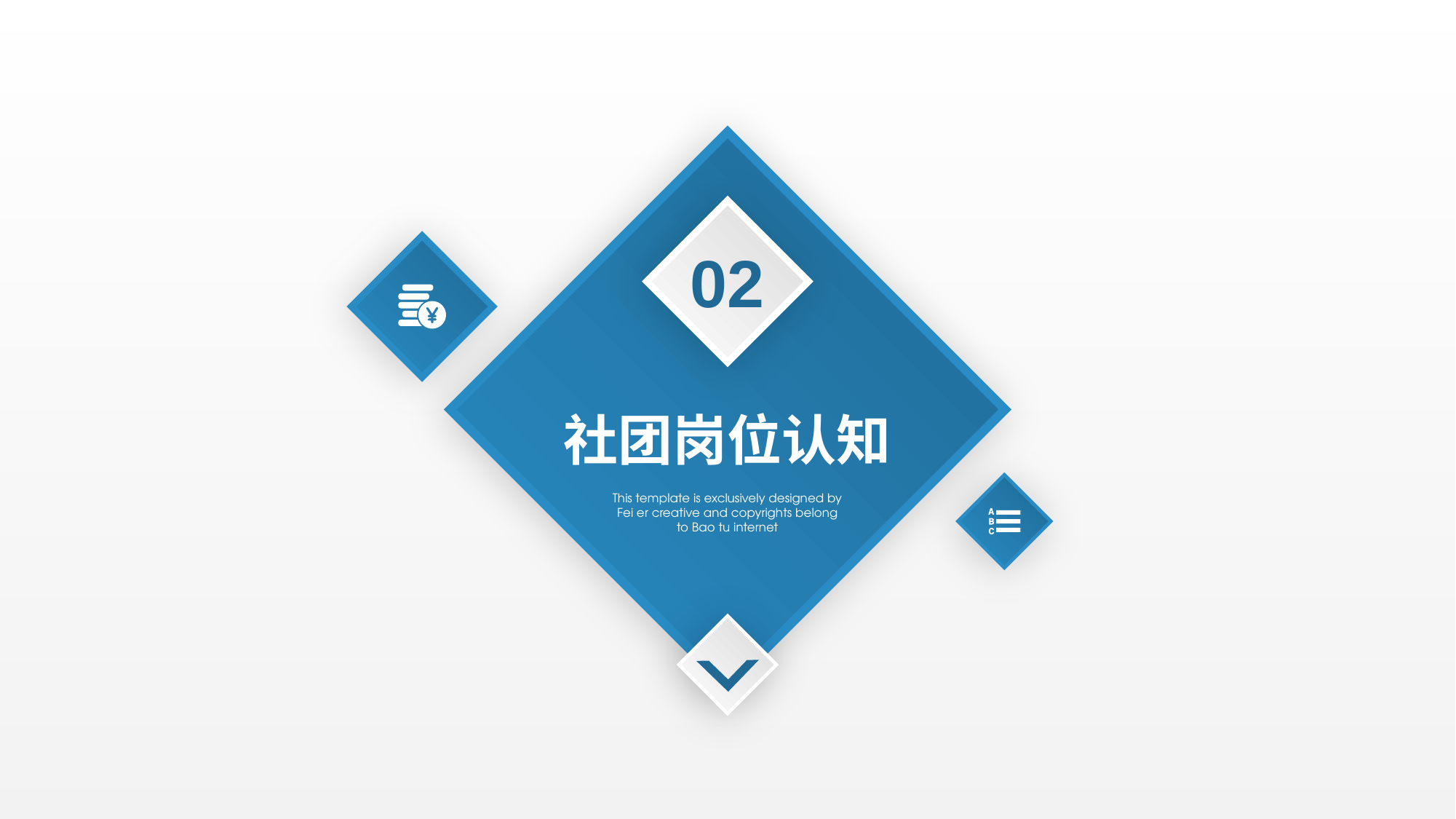

02

社团岗位认知

This template is exclusively designed by Fei er creative and copyrights belong to Bao tu internet